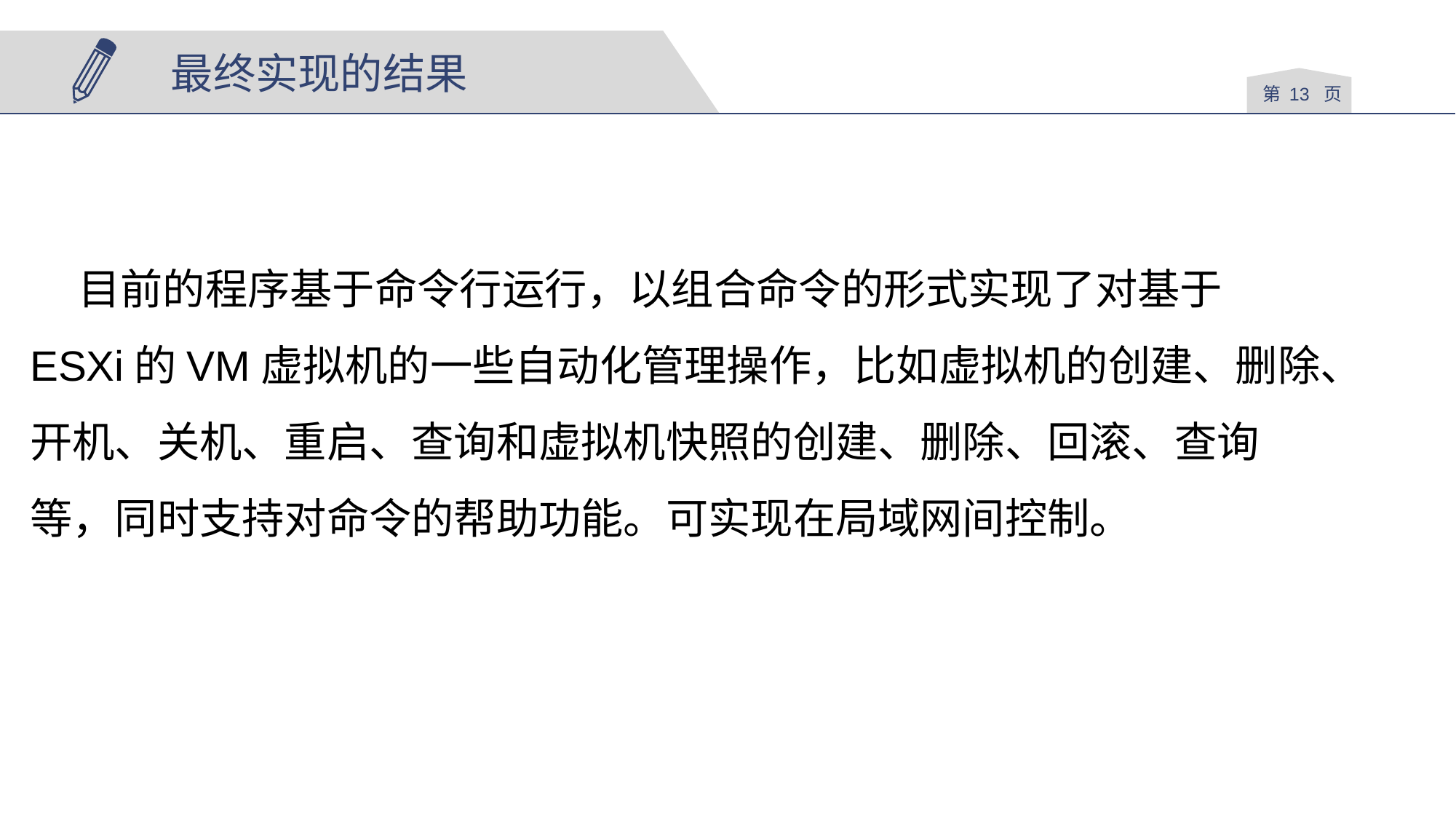

最终实现的结果

第 13  页
    目前的程序基于命令行运行，以组合命令的形式实现了对基于
ESXi的VM虚拟机的一些自动化管理操作，比如虚拟机的创建、删除、
开机、关机、重启、查询和虚拟机快照的创建、删除、回滚、查询
等，同时支持对命令的帮助功能。可实现在局域网间控制。